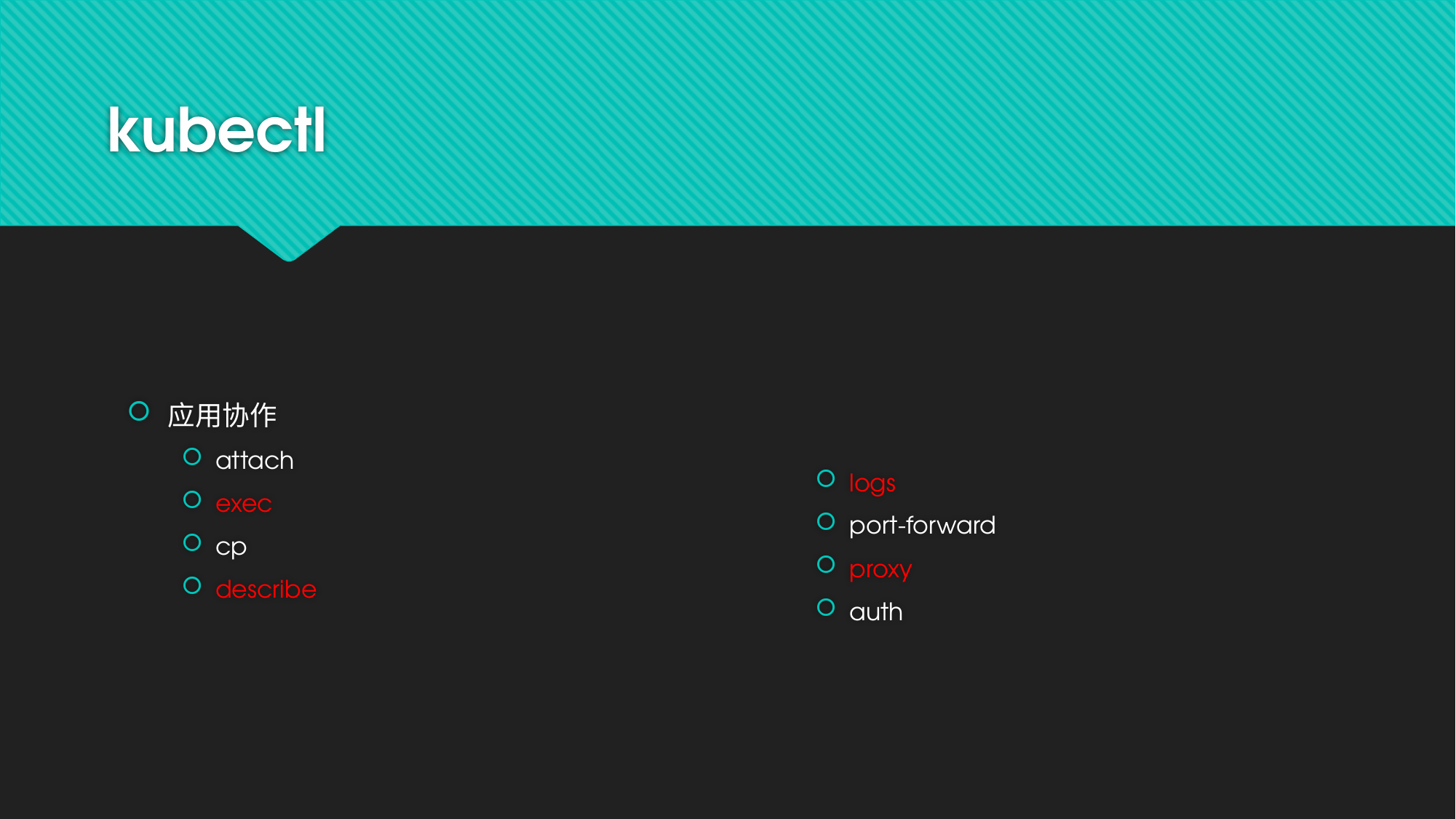

# kubectl
应用协作
attach
exec
cp
describe

logs
port-forward
proxy
auth